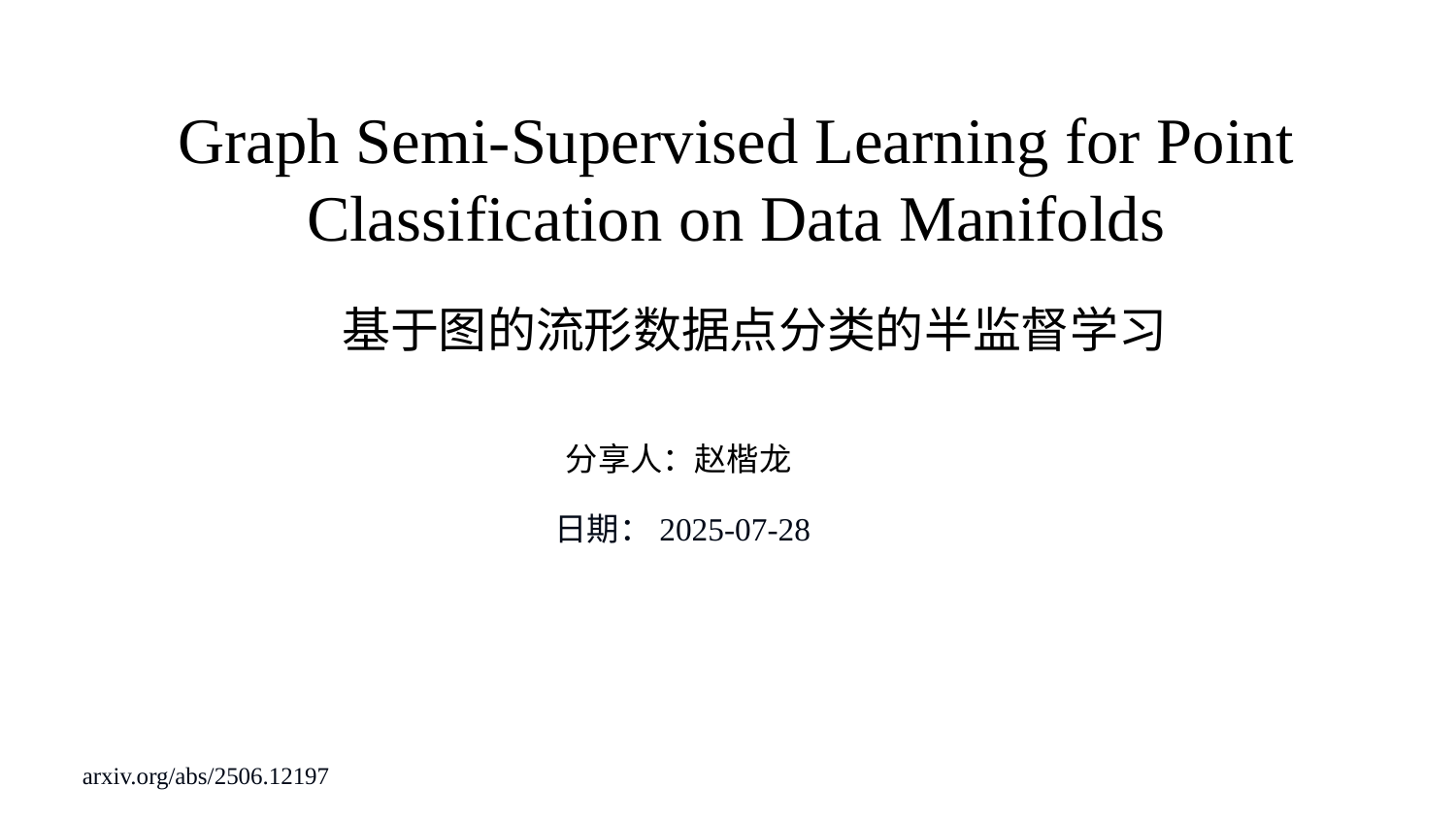

Graph Semi-Supervised Learning for Point Classification on Data Manifolds
基于图的流形数据点分类的半监督学习
分享人：赵楷龙
日期：2025-07-28
arxiv.org/abs/2506.12197